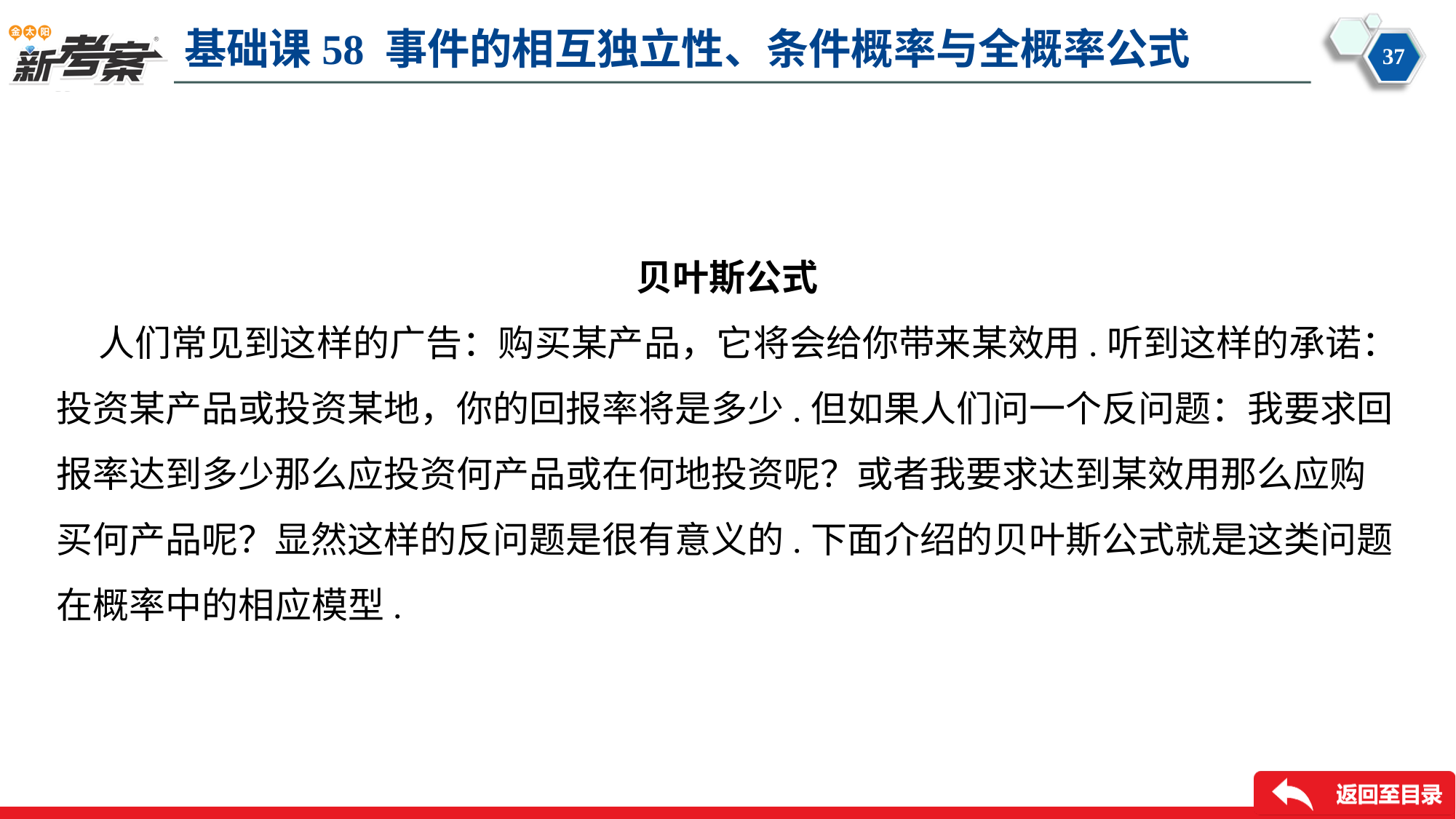

贝叶斯公式
    人们常见到这样的广告：购买某产品，它将会给你带来某效用.听到这样的承诺：
投资某产品或投资某地，你的回报率将是多少.但如果人们问一个反问题：我要求回
报率达到多少那么应投资何产品或在何地投资呢？或者我要求达到某效用那么应购
买何产品呢？显然这样的反问题是很有意义的.下面介绍的贝叶斯公式就是这类问题
在概率中的相应模型.